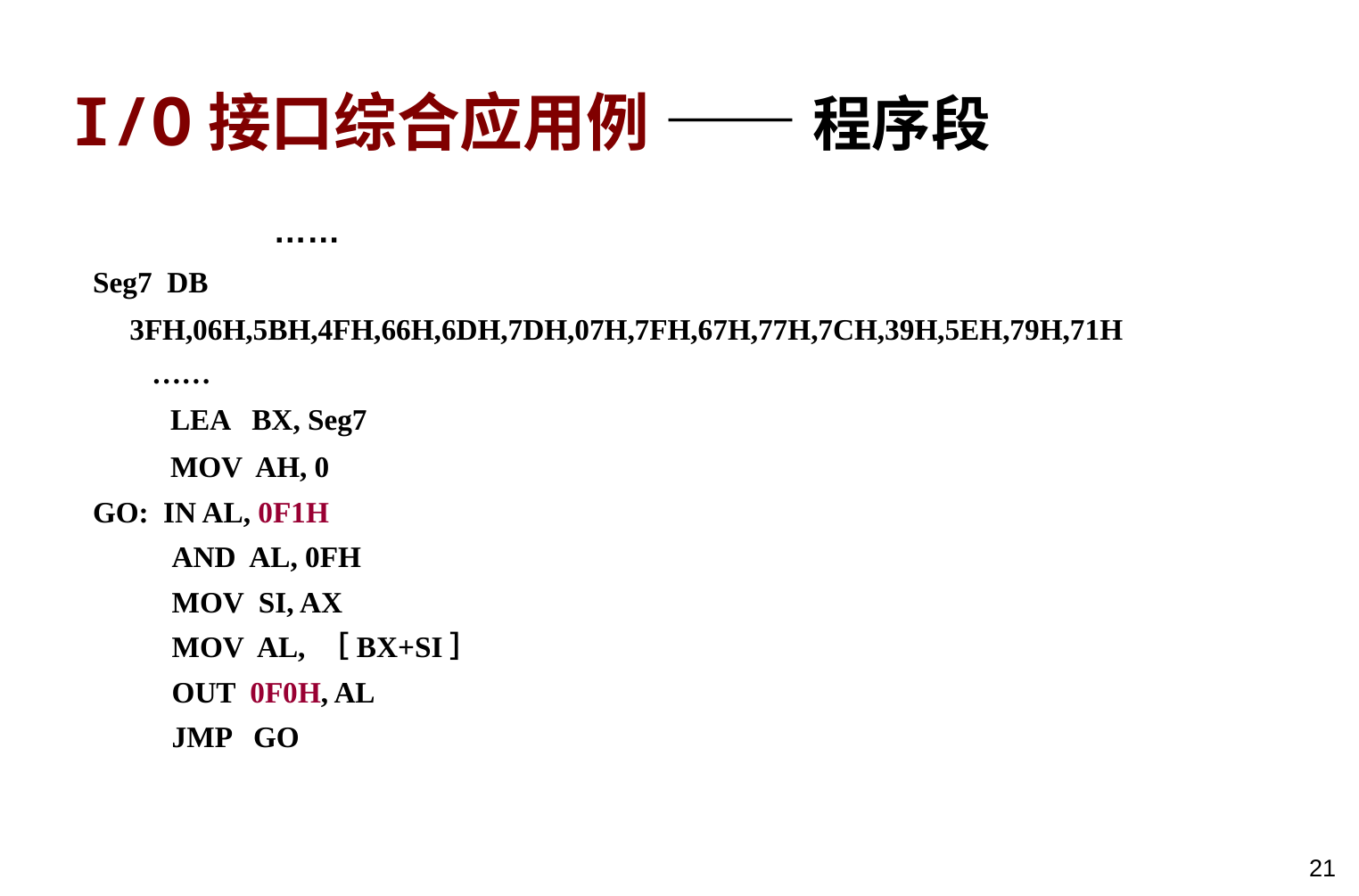

# I/O接口综合应用例 —— 程序段
		……
Seg7  DB
     3FH,06H,5BH,4FH,66H,6DH,7DH,07H,7FH,67H,77H,7CH,39H,5EH,79H,71H
        ……
LEA   BX, Seg7
MOV  AH, 0
GO:  IN AL, 0F1H
AND  AL, 0FH
MOV  SI, AX
MOV  AL, ［BX+SI］
OUT  0F0H, AL
JMP   GO
21